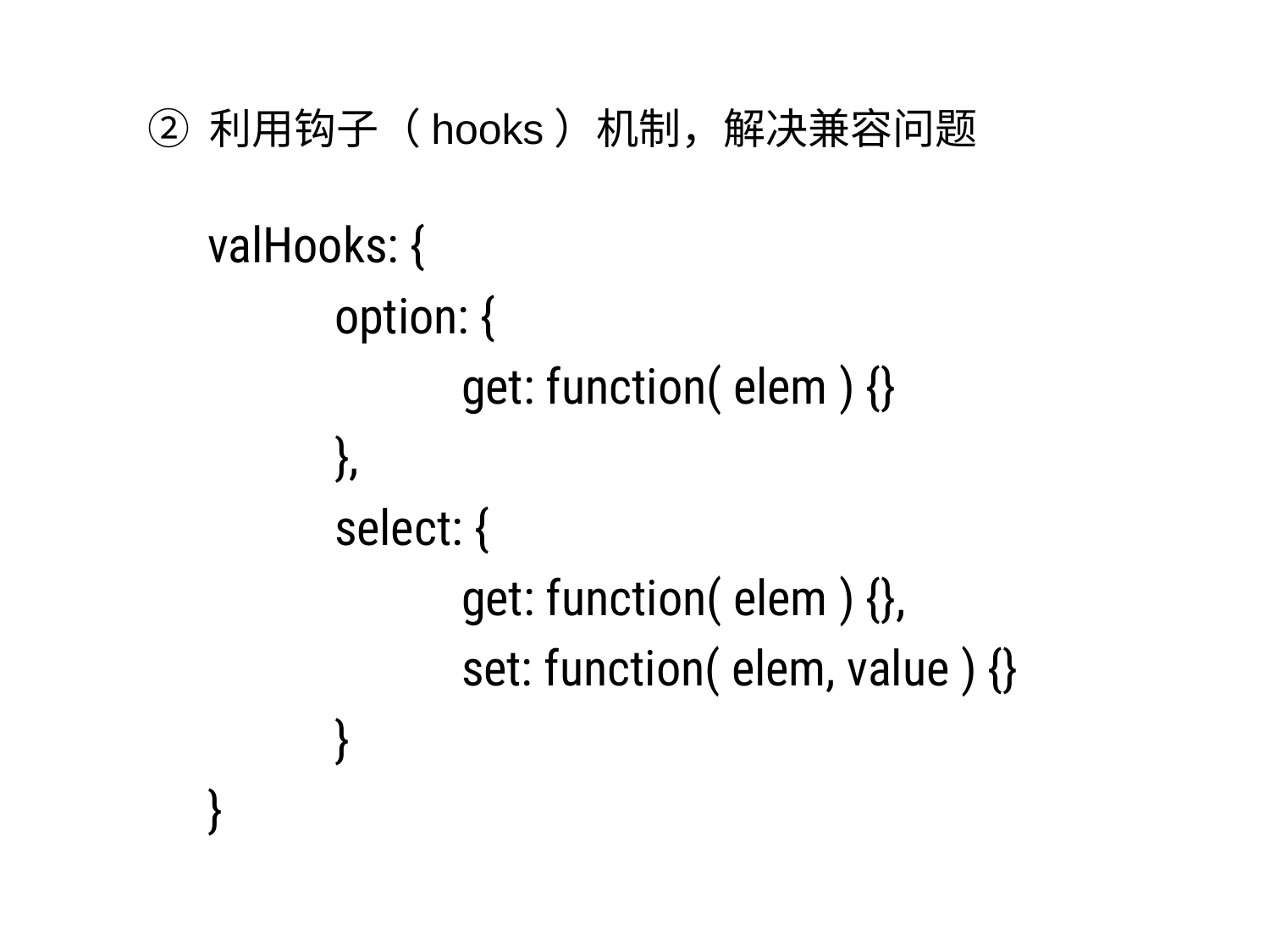

② 利用钩子（hooks）机制，解决兼容问题
valHooks: {
	option: {
		get: function( elem ) {}
	},
	select: {
		get: function( elem ) {},
		set: function( elem, value ) {}
	}
}